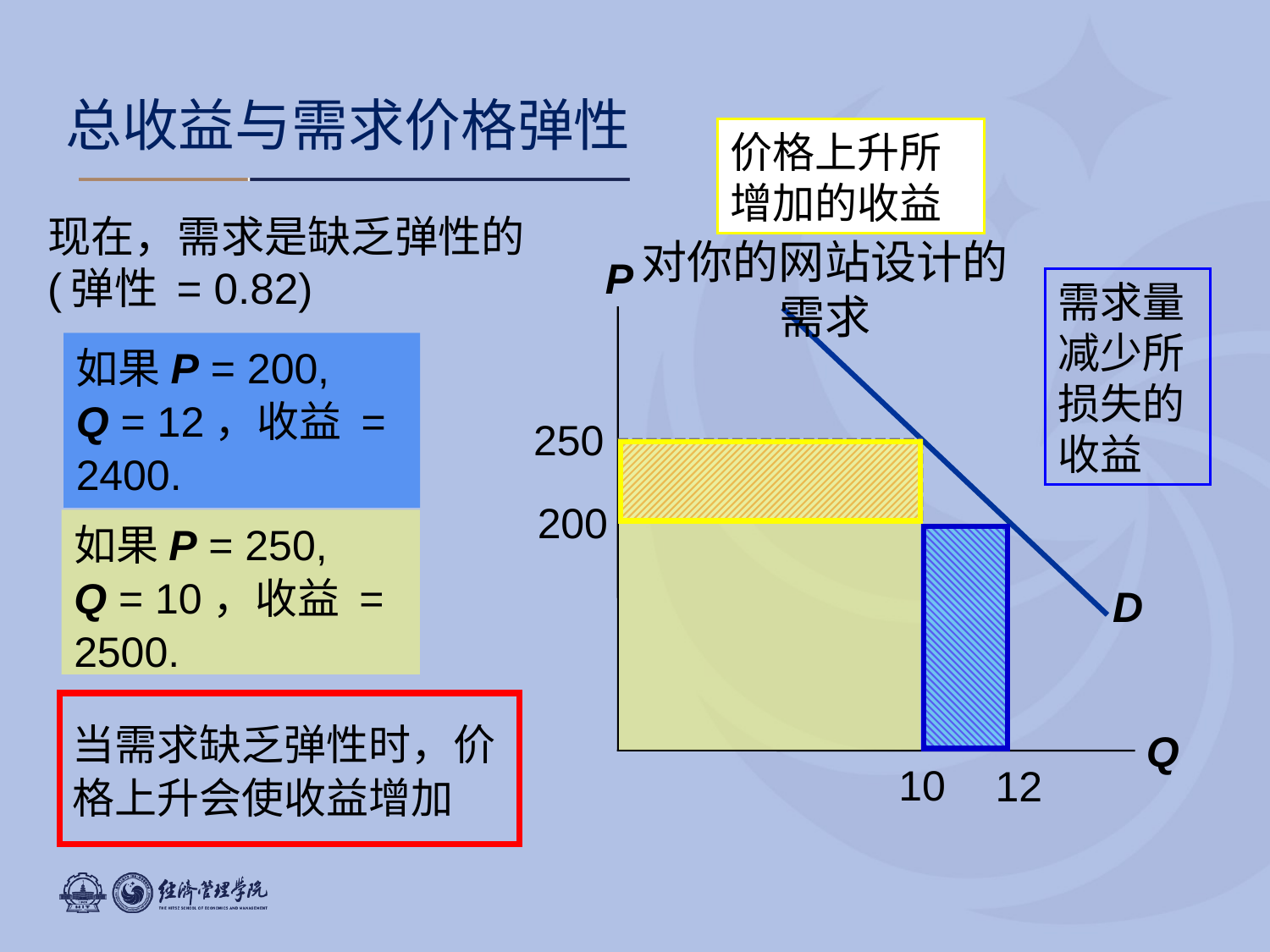

0
总收益与需求价格弹性
价格上升所增加的收益
现在，需求是缺乏弹性的
(弹性 = 0.82)
对你的网站设计的需求
P

Q
需求量减少所损失的收益

D
如果P = 200,
Q = 12，收益 = 2400.
250

10

如果P = 250,
Q = 10，收益 = 2500.

200

当需求缺乏弹性时，价格上升会使收益增加
12